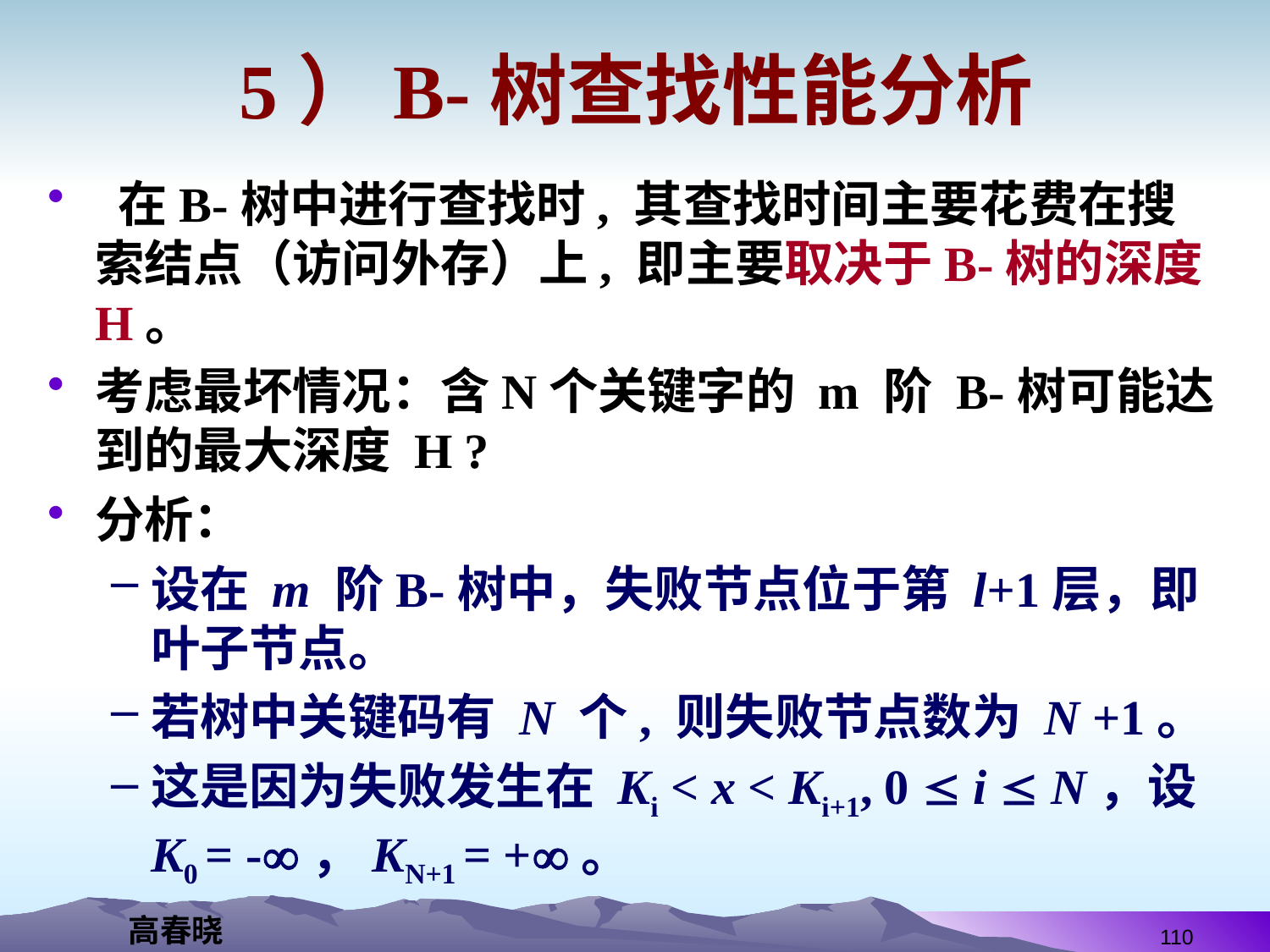

# 5）B-树查找性能分析
 在B-树中进行查找时, 其查找时间主要花费在搜索结点（访问外存）上, 即主要取决于B-树的深度H。
考虑最坏情况：含N个关键字的 m 阶 B-树可能达到的最大深度 H ?
分析：
设在 m 阶B-树中，失败节点位于第 l+1层，即叶子节点。
若树中关键码有 N 个, 则失败节点数为 N +1。
这是因为失败发生在 Ki < x < Ki+1, 0 ≤ i ≤ N，设K0 = -∞，KN+1 = +∞。
110